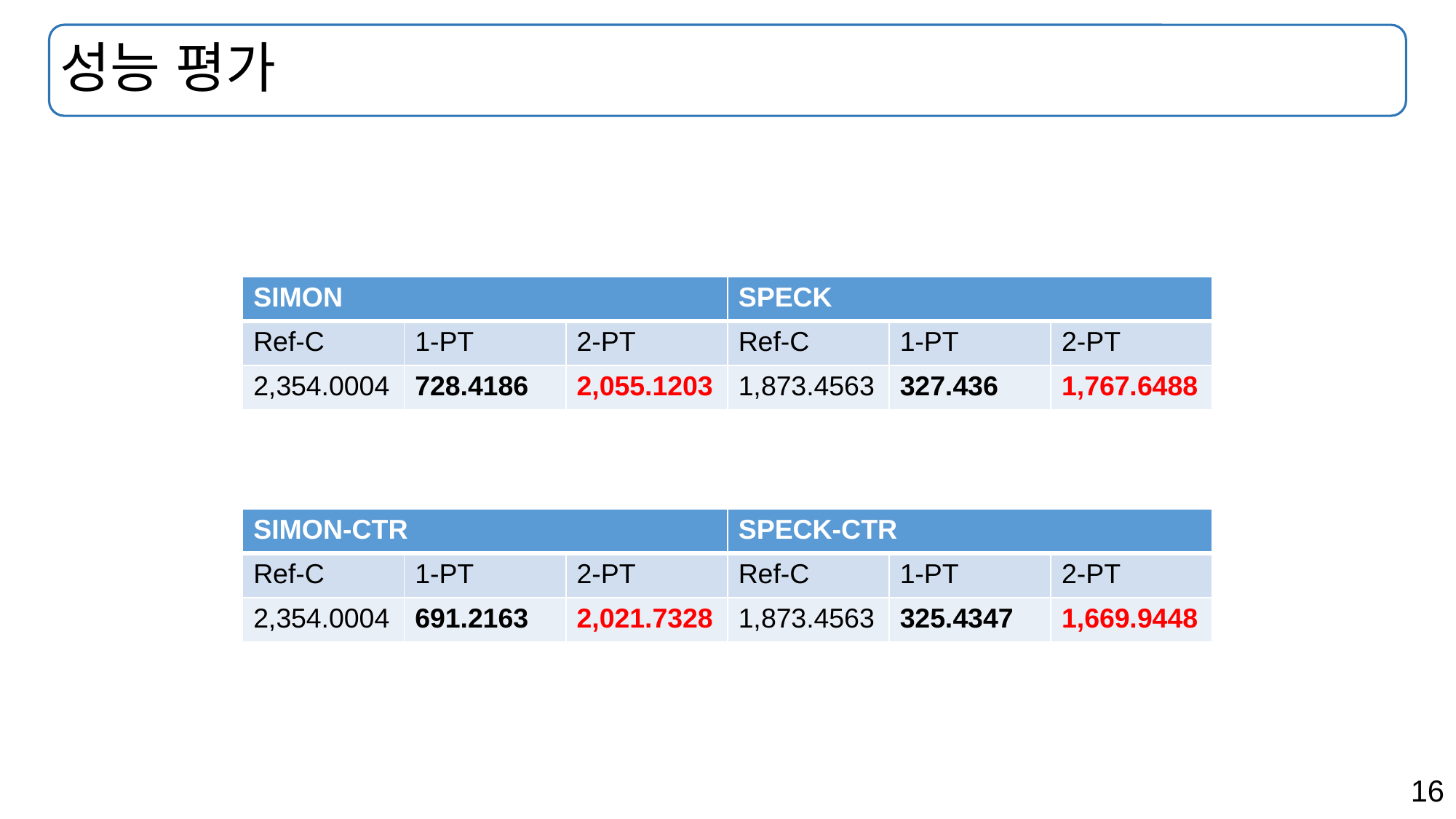

# 성능 평가

| SIMON |  |  | SPECK |  |  |
| --- | --- | --- | --- | --- | --- |
| Ref-C | 1-PT | 2-PT | Ref-C | 1-PT | 2-PT |
| 2,354.0004 | 728.4186 | 2,055.1203 | 1,873.4563 | 327.436 | 1,767.6488 |
| SIMON-CTR |  |  | SPECK-CTR |  |  |
| --- | --- | --- | --- | --- | --- |
| Ref-C | 1-PT | 2-PT | Ref-C | 1-PT | 2-PT |
| 2,354.0004 | 691.2163 | 2,021.7328 | 1,873.4563 | 325.4347 | 1,669.9448 |